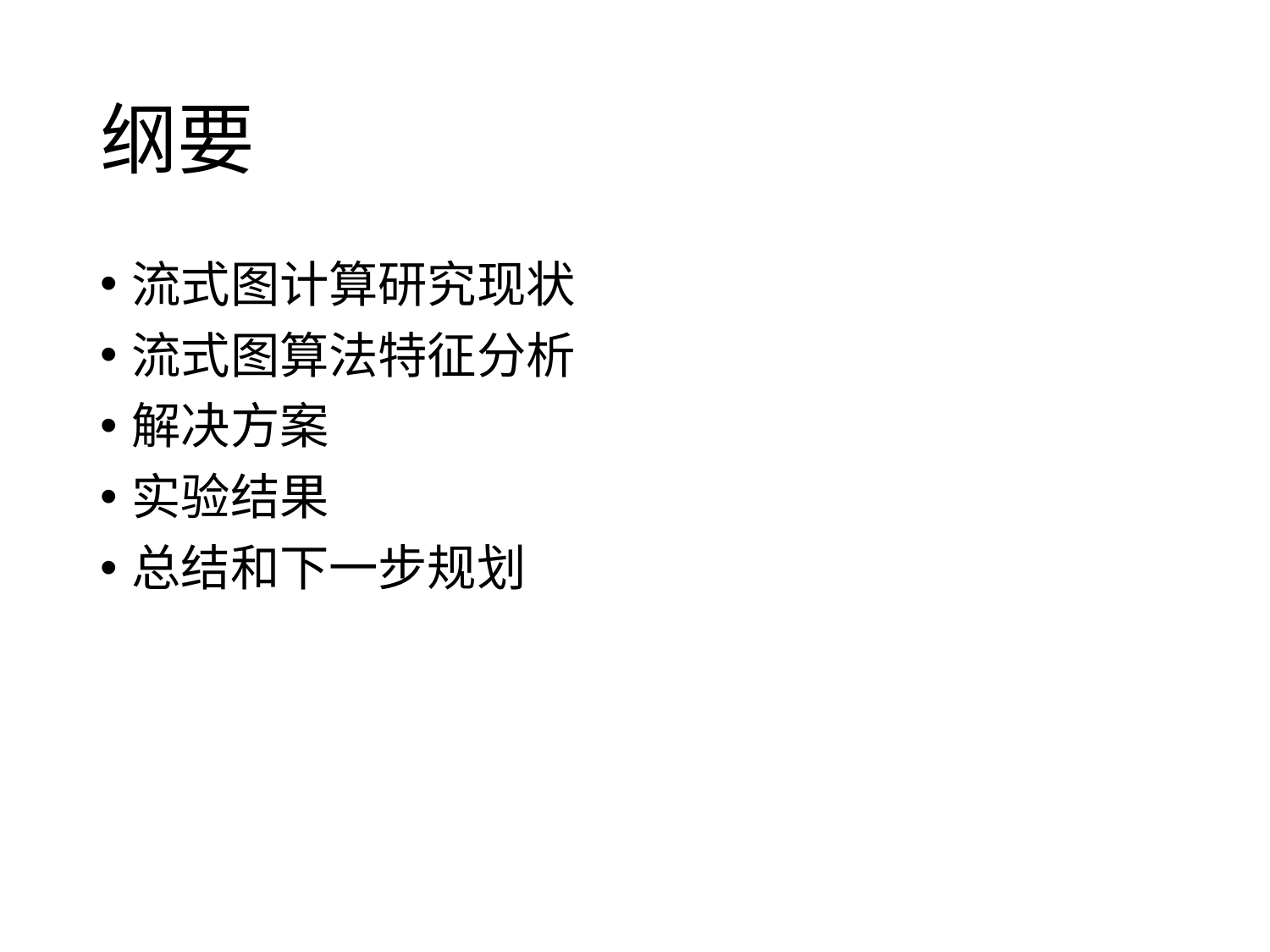

# 纲要
流式图计算研究现状
流式图算法特征分析
解决方案
实验结果
总结和下一步规划